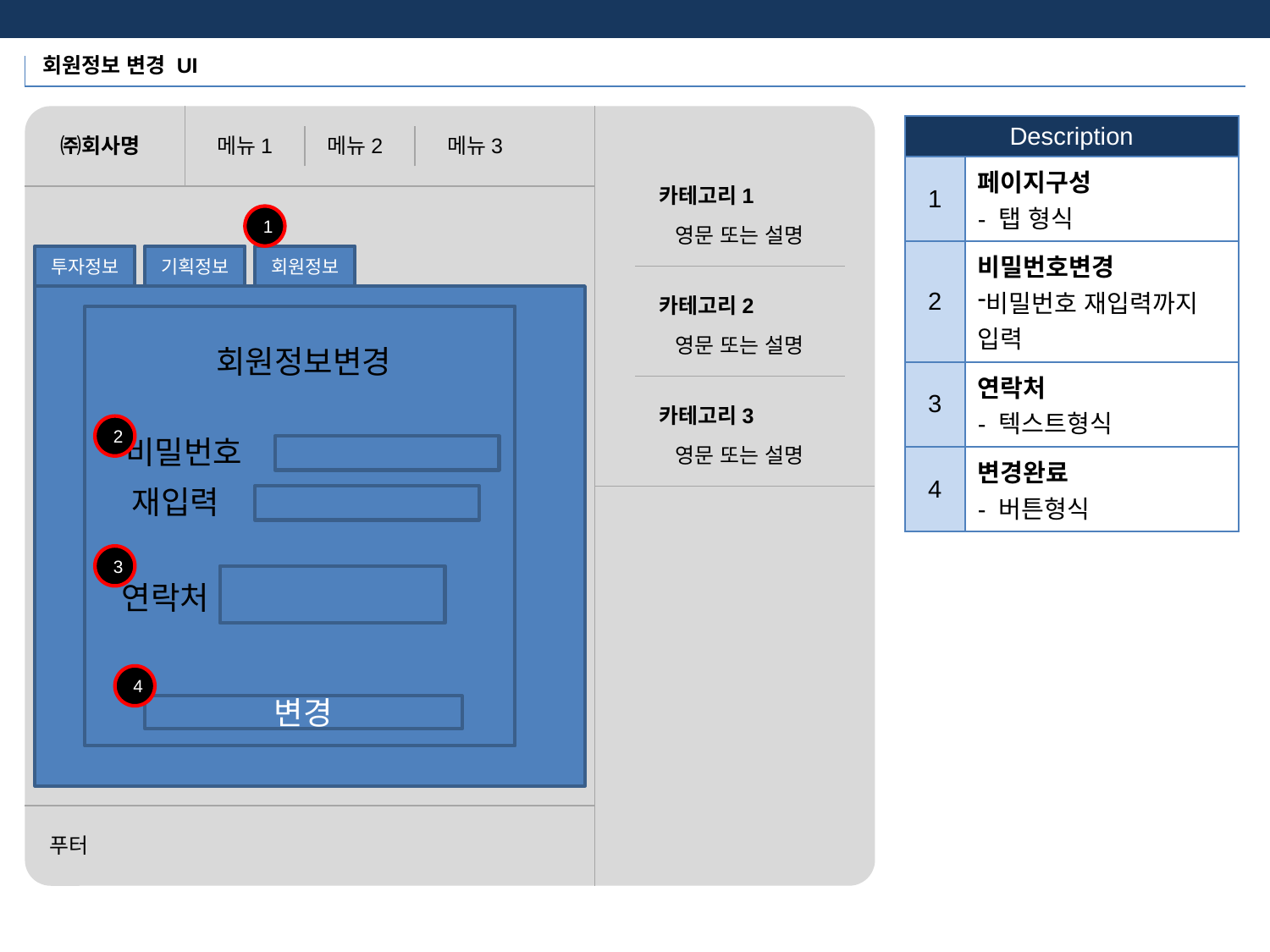

회원정보 변경 UI

| Description |  |
| --- | --- |
| 1 | 페이지구성 - 탭 형식 |
| 2 | 비밀번호변경 비밀번호 재입력까지 입력 |
| 3 | 연락처 - 텍스트형식 |
| 4 | 변경완료 - 버튼형식 |
㈜회사명
메뉴1
메뉴2
메뉴3
카테고리1
1
영문 또는 설명
투자정보
기획정보
회원정보

카테고리2

회원정보변경
비밀번호

변경
영문 또는 설명
카테고리3
2
영문 또는 설명
재입력

3

연락처
4
푸터